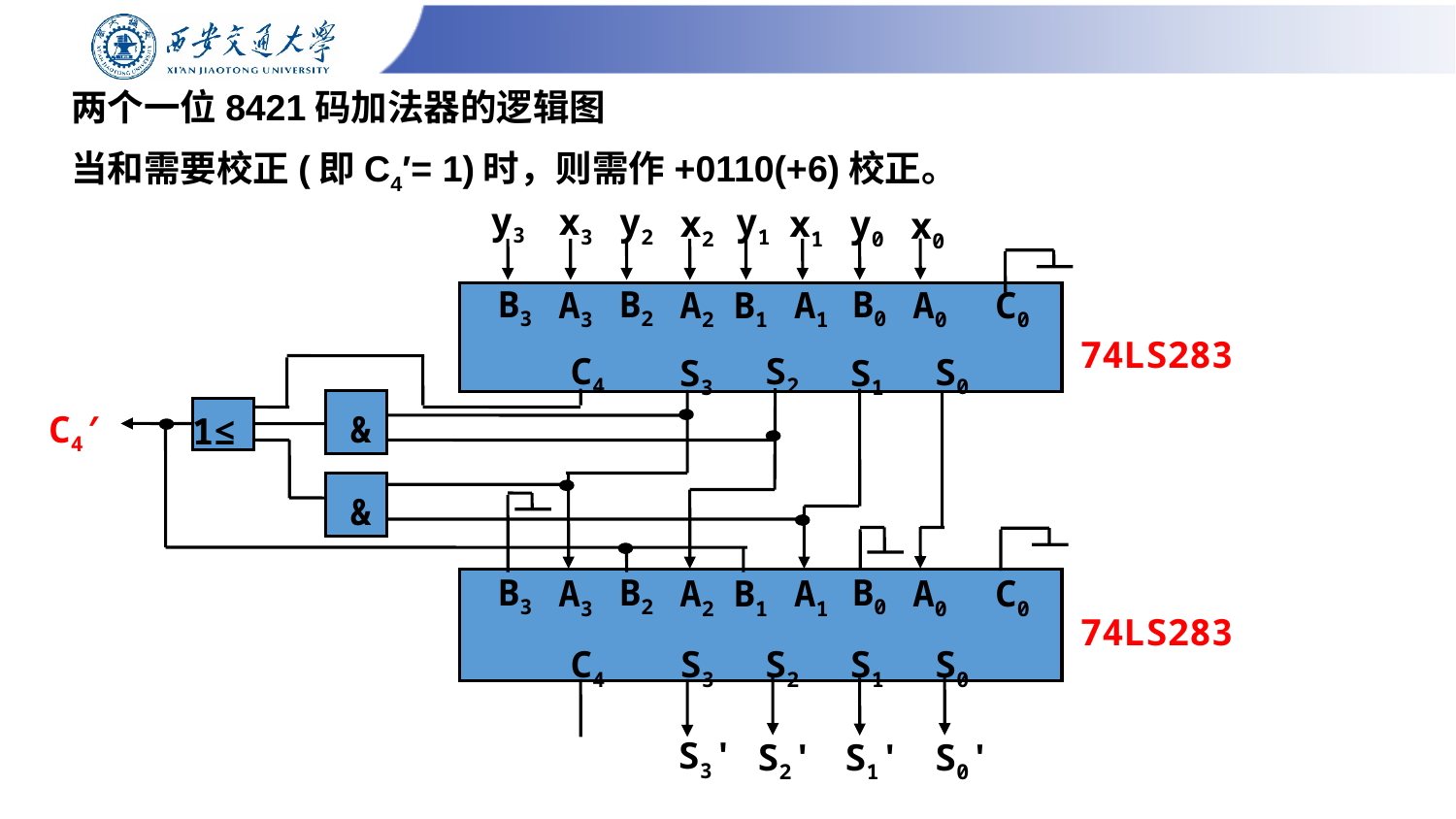

# 两个一位8421码加法器的逻辑图
当和需要校正(即C4′= 1)时，则需作+0110(+6)校正。
y3
x3
y2
y1
x2
x1
y0
x0

B3
B2
B0
A1
A3
A2
B1
A0
C0

74LS283
C4
S2
S0
S3
S1

C4′
&
1≤

&

B3
B2
B0
A1
A3
A2
B1
A0
C0

74LS283
C4
S3
S2
S1
S0

S3'
S2'
S1'
S0'